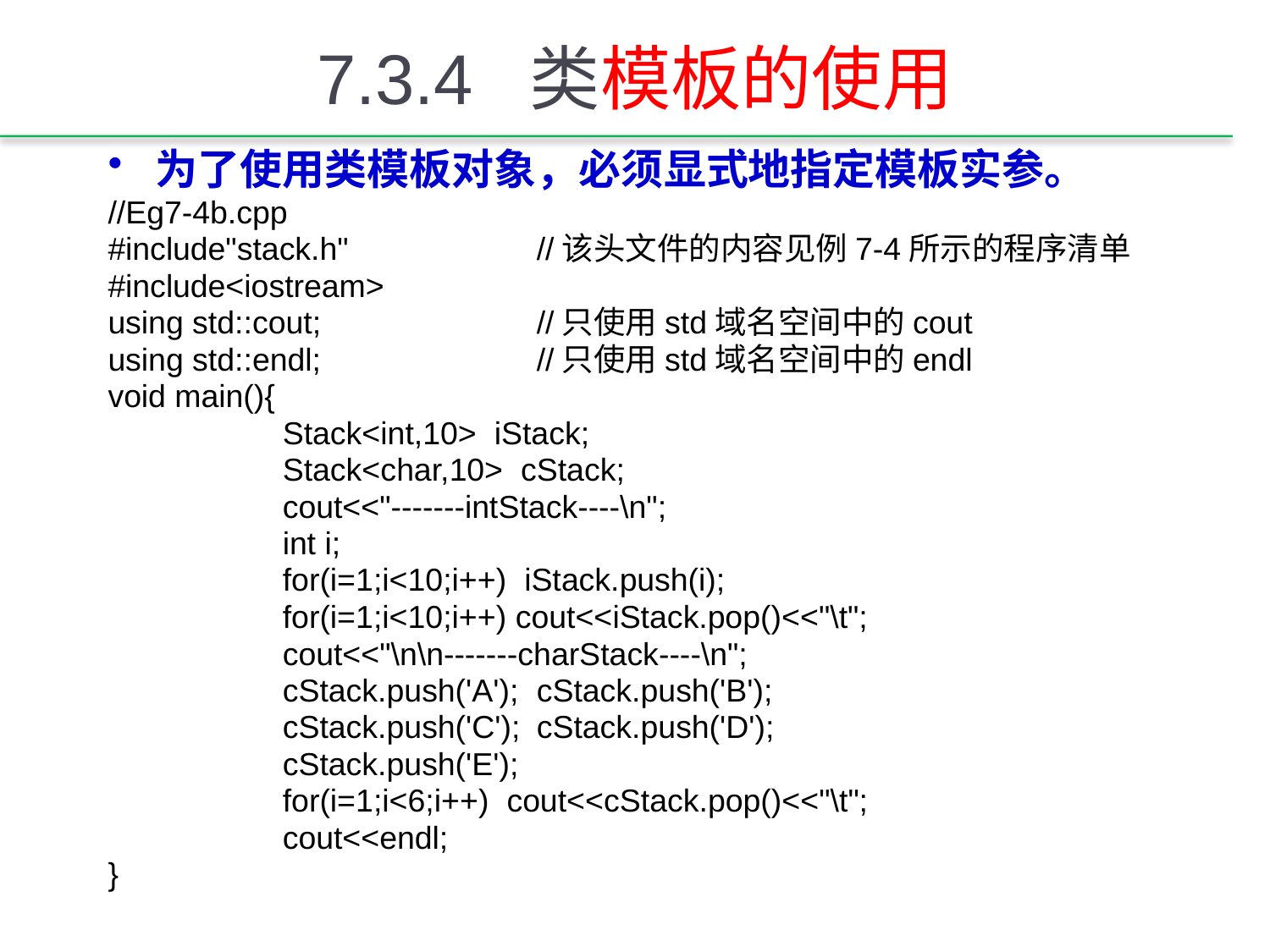

# 7.3.4  类模板的使用
为了使用类模板对象，必须显式地指定模板实参。
//Eg7-4b.cpp
#include"stack.h"       	//该头文件的内容见例7-4所示的程序清单
#include<iostream>
using std::cout;              	//只使用std域名空间中的cout
using std::endl;              	//只使用std域名空间中的endl
void main(){
		Stack<int,10>  iStack;
		Stack<char,10>  cStack;
		cout<<"-------intStack----\n";
		int i;
		for(i=1;i<10;i++)  iStack.push(i);
		for(i=1;i<10;i++) cout<<iStack.pop()<<"\t";
		cout<<"\n\n-------charStack----\n";
		cStack.push('A');	cStack.push('B');
		cStack.push('C'); 	cStack.push('D');
		cStack.push('E');
		for(i=1;i<6;i++)  cout<<cStack.pop()<<"\t";
		cout<<endl;
}